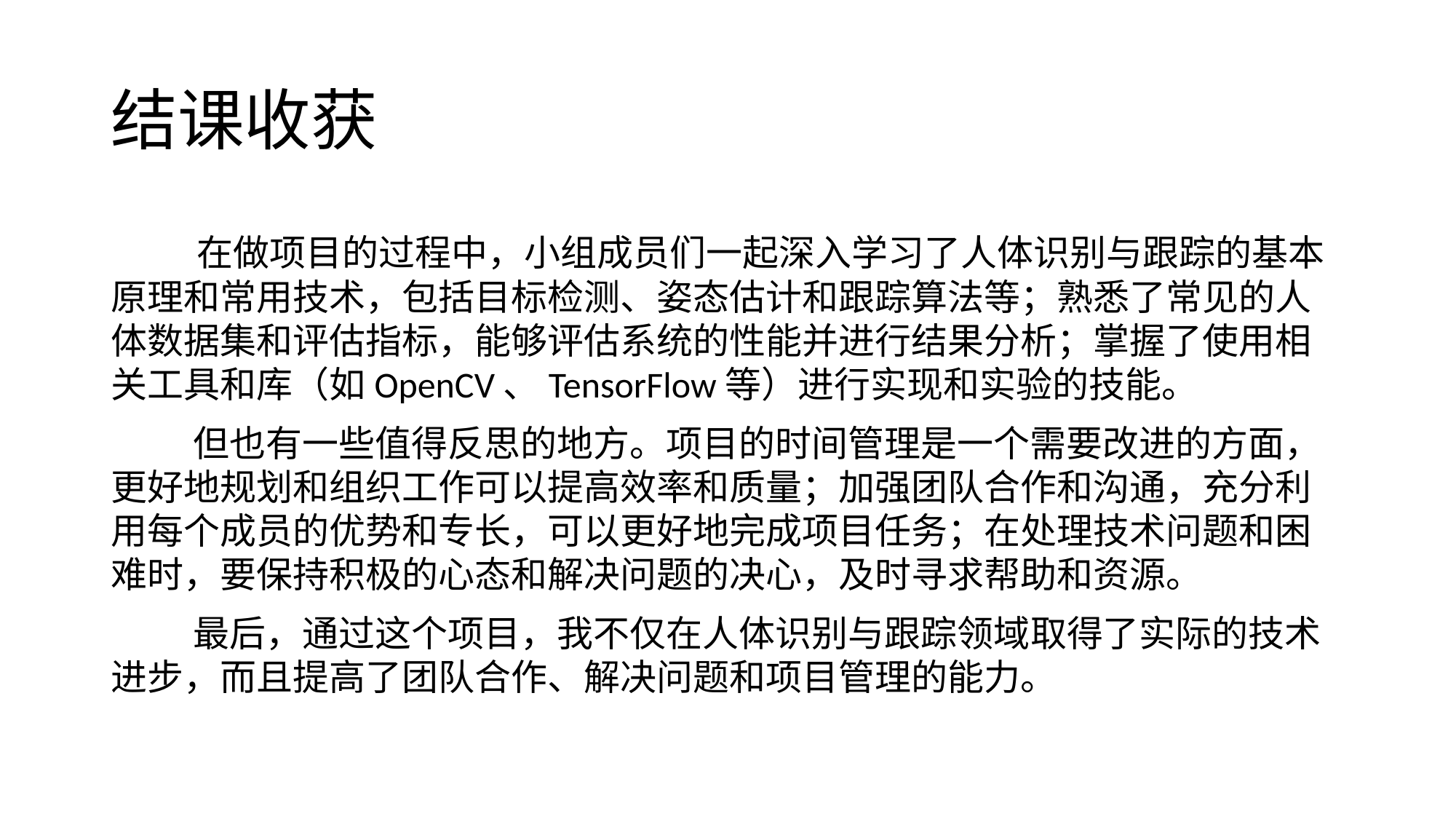

# 结课收获
        在做项目的过程中，小组成员们一起深入学习了人体识别与跟踪的基本原理和常用技术，包括目标检测、姿态估计和跟踪算法等；熟悉了常见的人体数据集和评估指标，能够评估系统的性能并进行结果分析；掌握了使用相关工具和库（如OpenCV、TensorFlow等）进行实现和实验的技能。
         但也有一些值得反思的地方。项目的时间管理是一个需要改进的方面，更好地规划和组织工作可以提高效率和质量；加强团队合作和沟通，充分利用每个成员的优势和专长，可以更好地完成项目任务；在处理技术问题和困难时，要保持积极的心态和解决问题的决心，及时寻求帮助和资源。
         最后，通过这个项目，我不仅在人体识别与跟踪领域取得了实际的技术进步，而且提高了团队合作、解决问题和项目管理的能力。